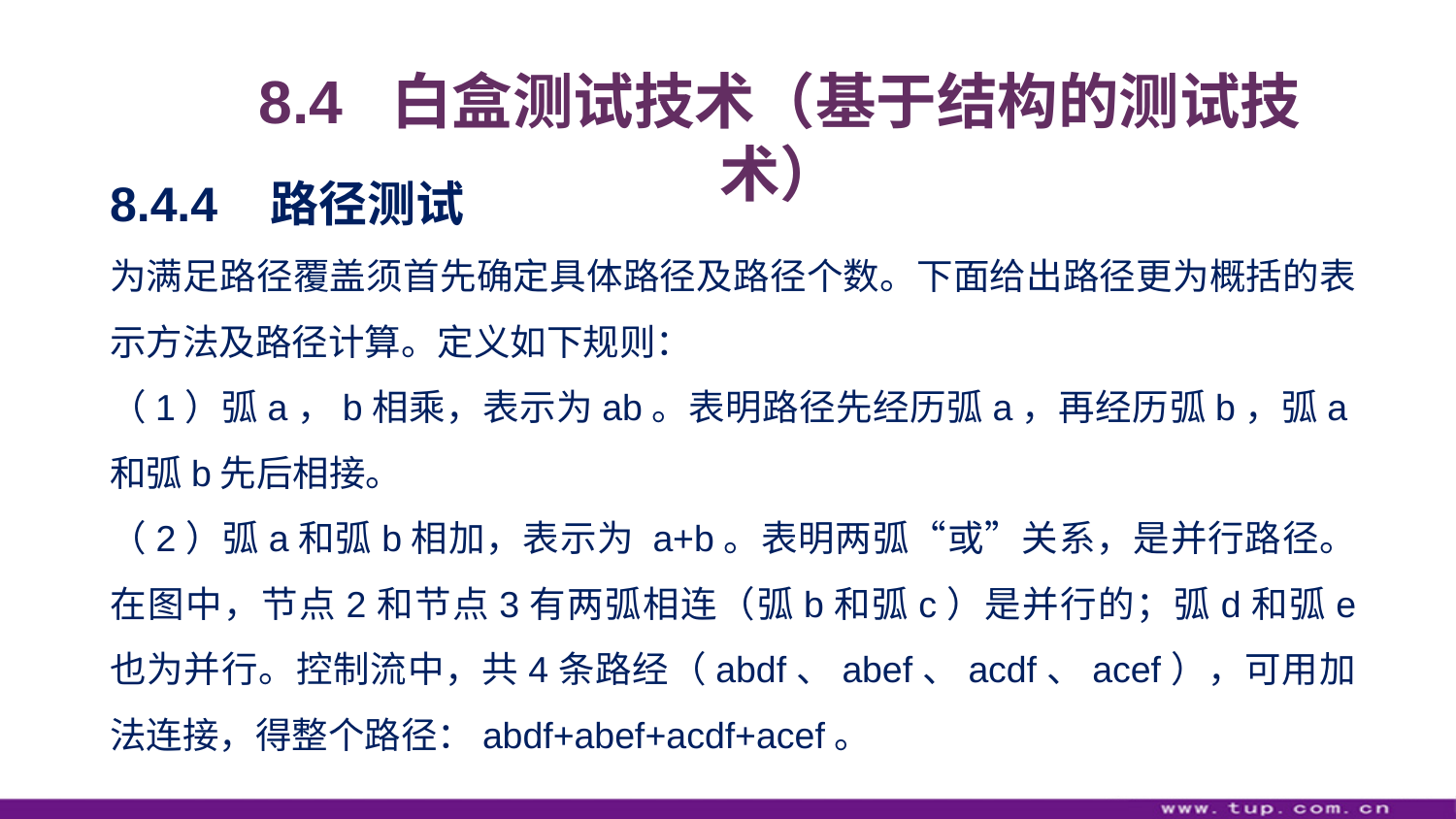

8.4  白盒测试技术（基于结构的测试技术）

8.4.4   路径测试
为满足路径覆盖须首先确定具体路径及路径个数。下面给出路径更为概括的表示方法及路径计算。定义如下规则：
（1）弧a，b相乘，表示为ab。表明路径先经历弧a，再经历弧b，弧a和弧b先后相接。
（2）弧a和弧b相加，表示为 a+b。表明两弧“或”关系，是并行路径。在图中，节点2和节点3有两弧相连（弧b和弧c）是并行的；弧d和弧e 也为并行。控制流中，共4条路经（abdf、abef、acdf、acef），可用加法连接，得整个路径：abdf+abef+acdf+acef。